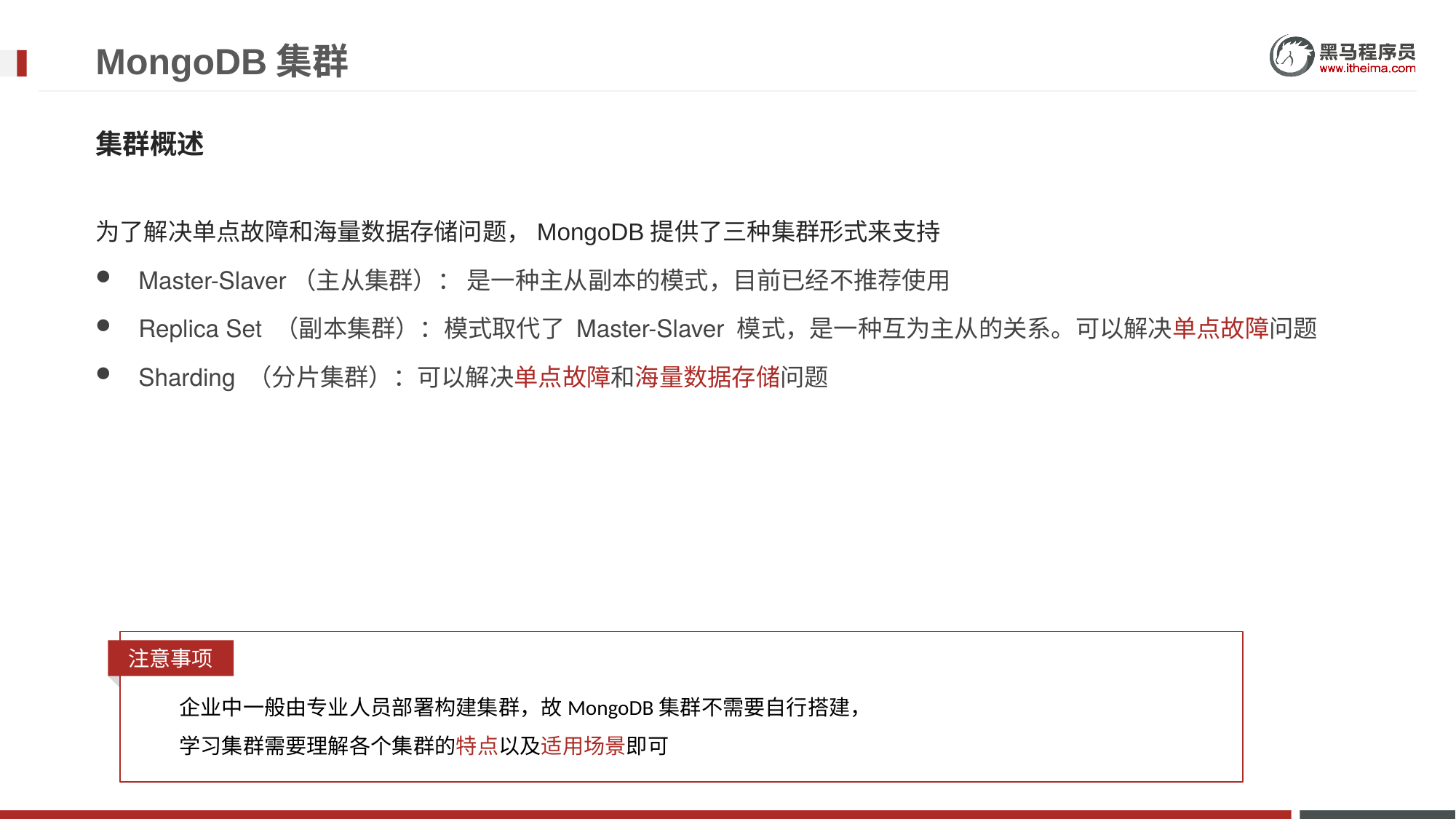

# MongoDB集群
集群概述
为了解决单点故障和海量数据存储问题，MongoDB提供了三种集群形式来支持
Master-Slaver（主从集群）： 是一种主从副本的模式，目前已经不推荐使用
Replica Set （副本集群）：模式取代了 Master-Slaver 模式，是一种互为主从的关系。可以解决单点故障问题
Sharding （分片集群）：可以解决单点故障和海量数据存储问题

注意事项

企业中一般由专业人员部署构建集群，故MongoDB集群不需要自行搭建，
学习集群需要理解各个集群的特点以及适用场景即可